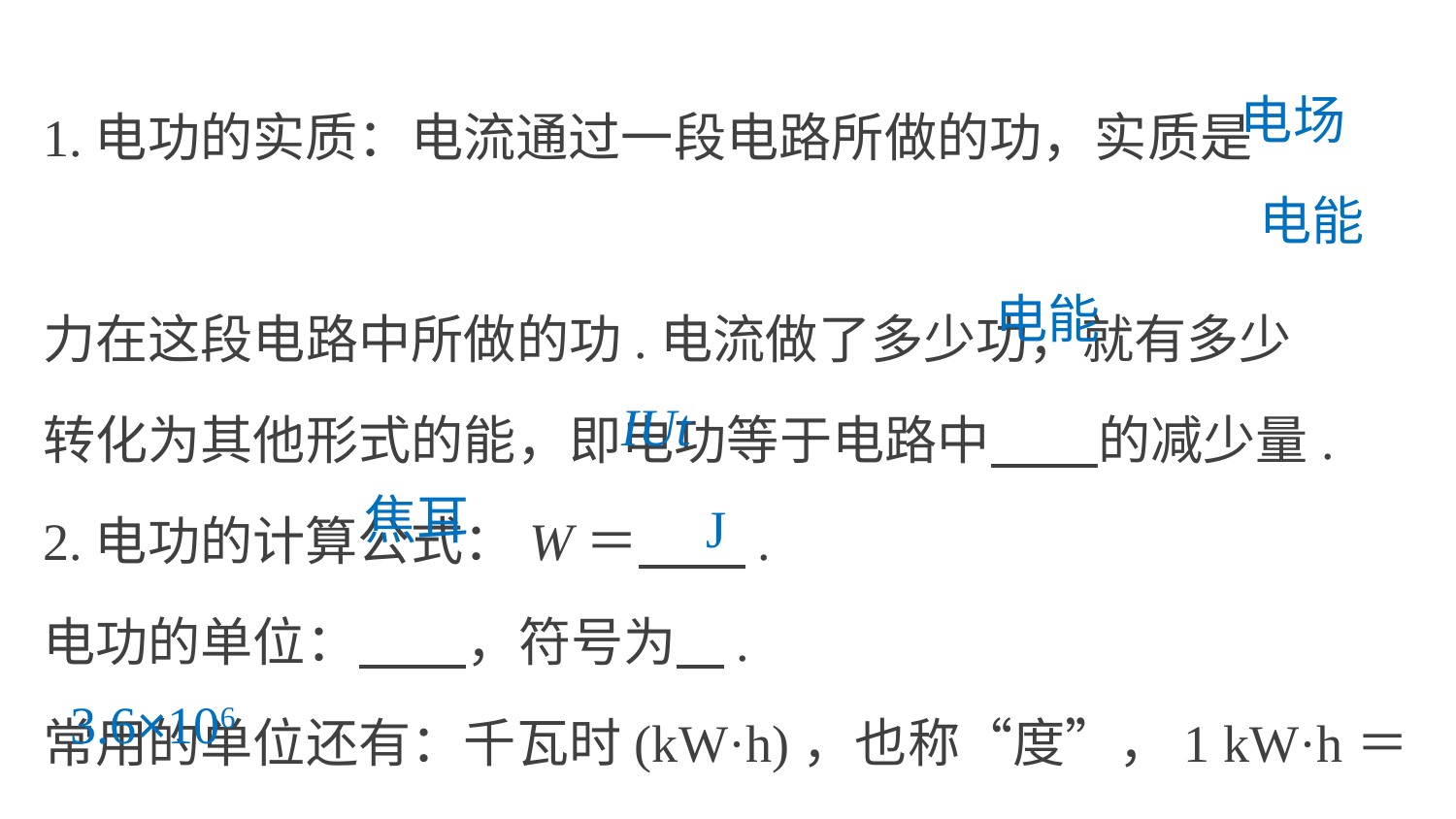

1.电功的实质：电流通过一段电路所做的功，实质是
力在这段电路中所做的功.电流做了多少功，就有多少
转化为其他形式的能，即电功等于电路中         的减少量.
2.电功的计算公式：W＝         .
电功的单位：         ，符号为    .
常用的单位还有：千瓦时(kW·h)，也称“度”，1 kW·h＝		 J.
电场
电能
电能
IUt
焦耳
J
3.6×106